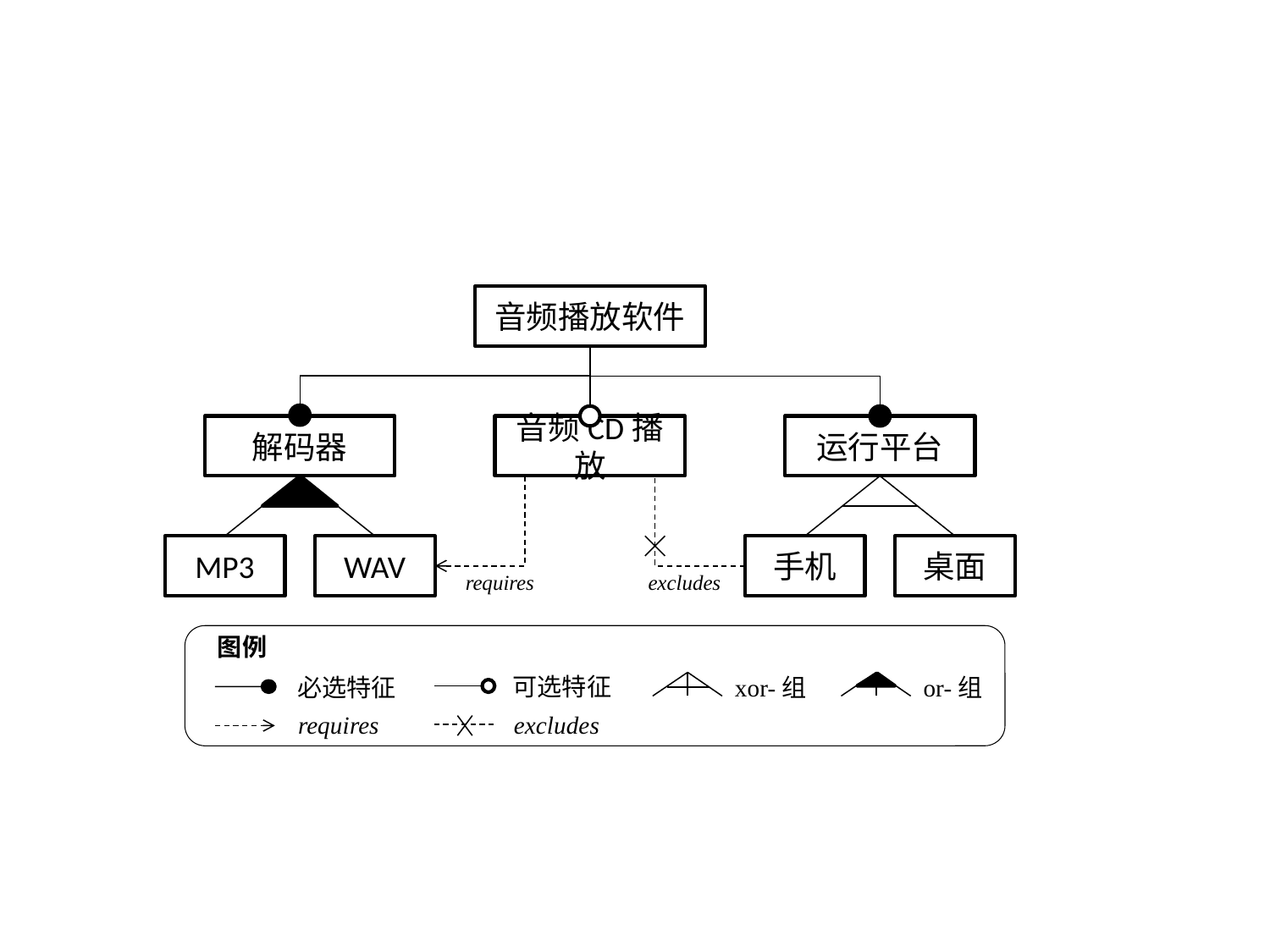

音频播放软件

解码器
音频CD播放
运行平台

MP3
WAV
手机
桌面
requires
excludes

图例
可选特征
必选特征
xor-组
or-组

excludes
requires